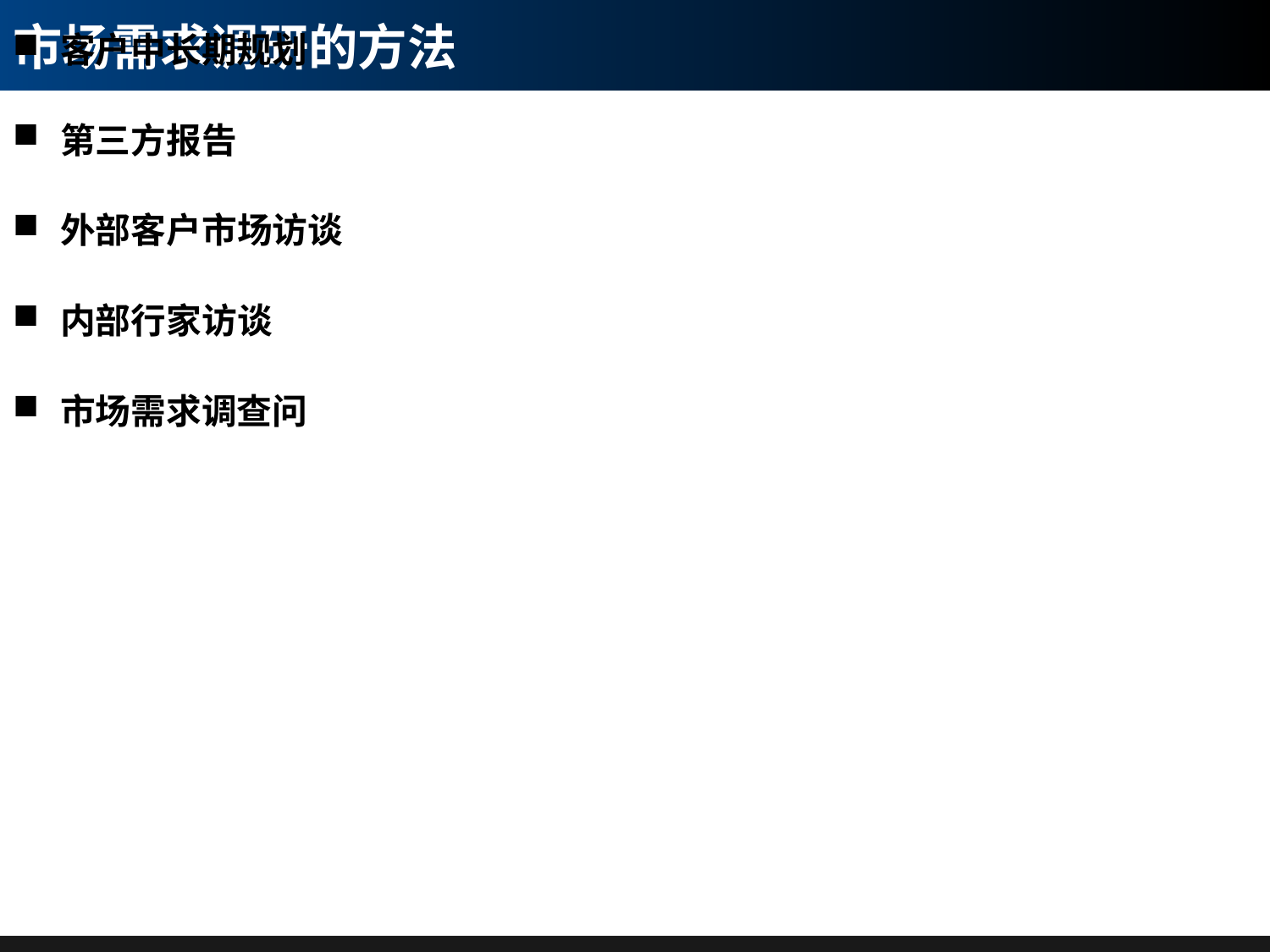

# 市场需求调研的方法
客户中长期规划

第三方报告

外部客户市场访谈

内部行家访谈

市场需求调查问